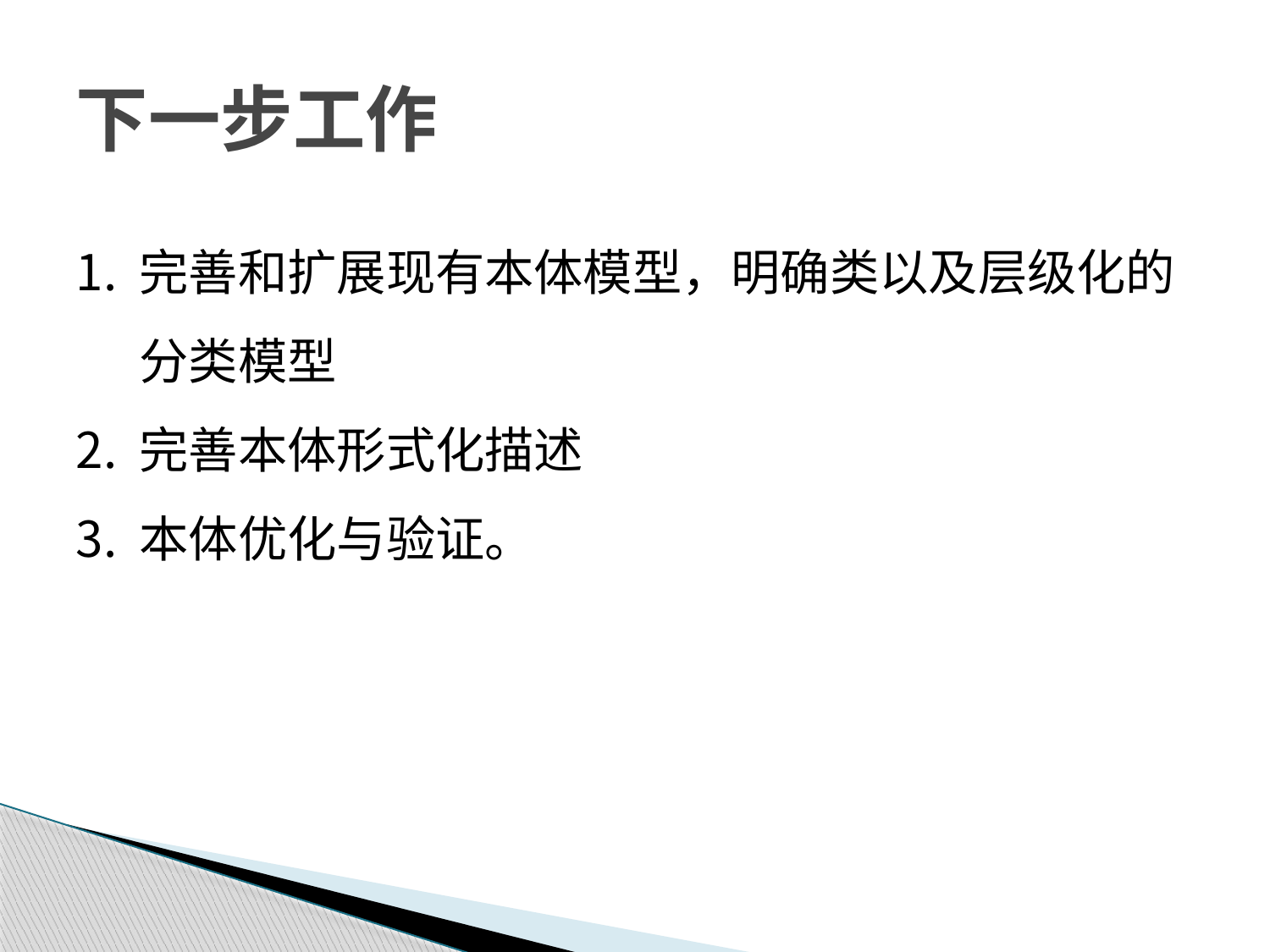

# 下一步工作
完善和扩展现有本体模型，明确类以及层级化的分类模型
完善本体形式化描述
本体优化与验证。